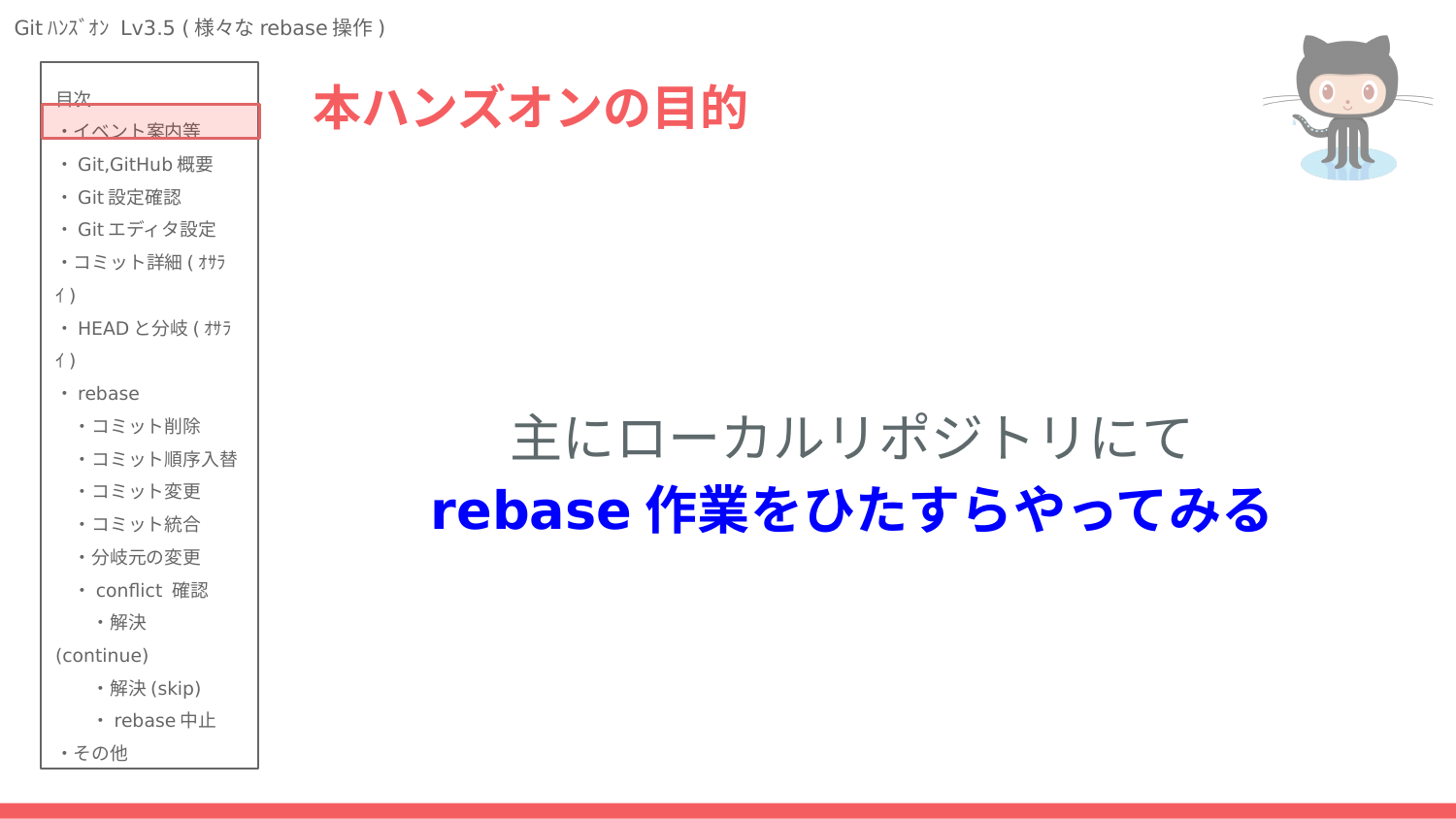

# 本ハンズオンの目的

主にローカルリポジトリにて
rebase作業をひたすらやってみる